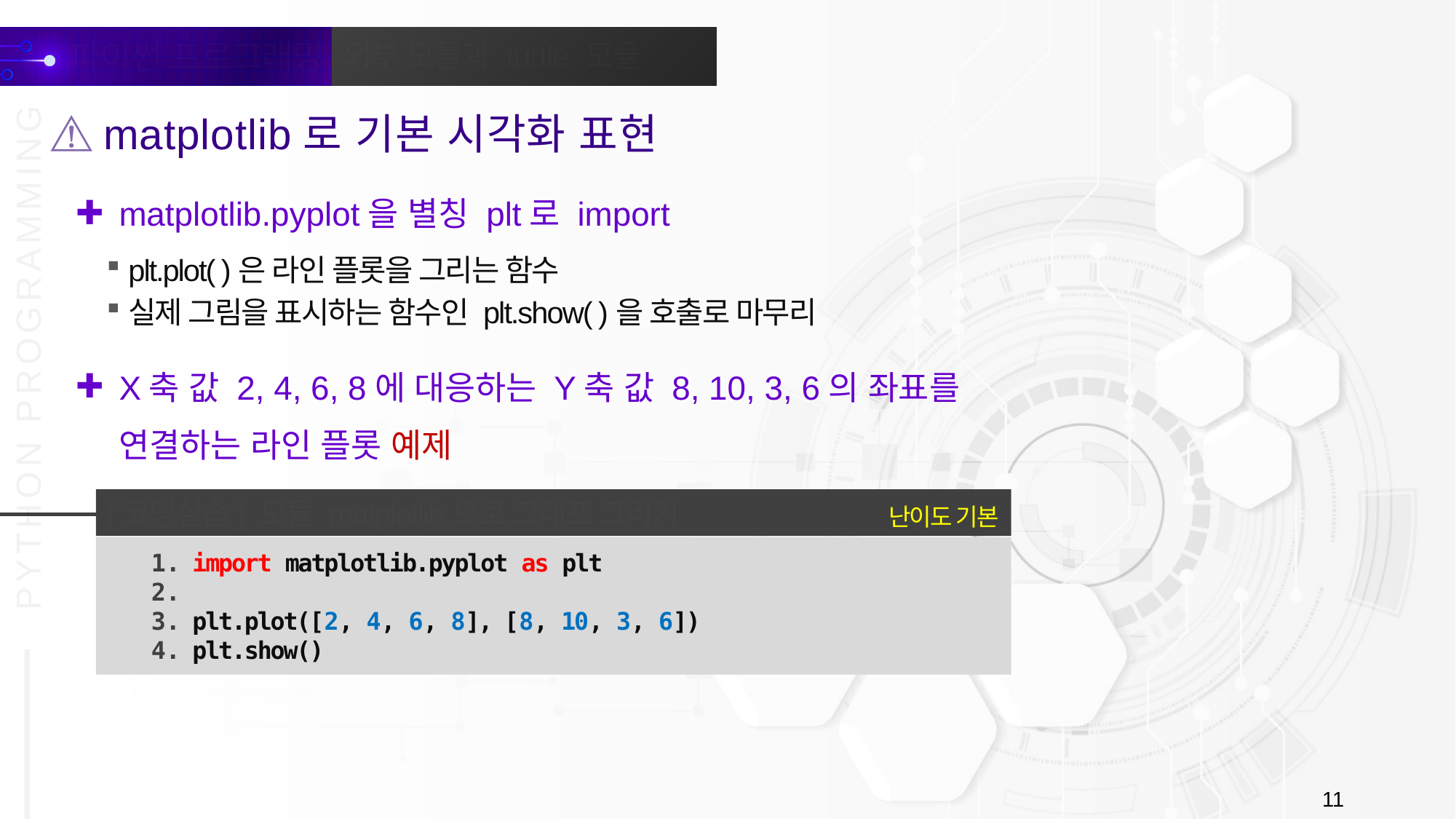

matplotlib로 기본 시각화 표현
matplotlib.pyplot을 별칭 plt로 import
plt.plot( )은 라인 플롯을 그리는 함수
실제 그림을 표시하는 함수인 plt.show( )을 호출로 마무리
X축 값 2, 4, 6, 8에 대응하는 Y축 값 8, 10, 3, 6의 좌표를 연결하는 라인 플롯 예제

[코딩실습] 모듈 matplotlib으로 그래프 그리기
난이도 기본
import matplotlib.pyplot as plt

plt.plot([2, 4, 6, 8], [8, 10, 3, 6])
plt.show()
11